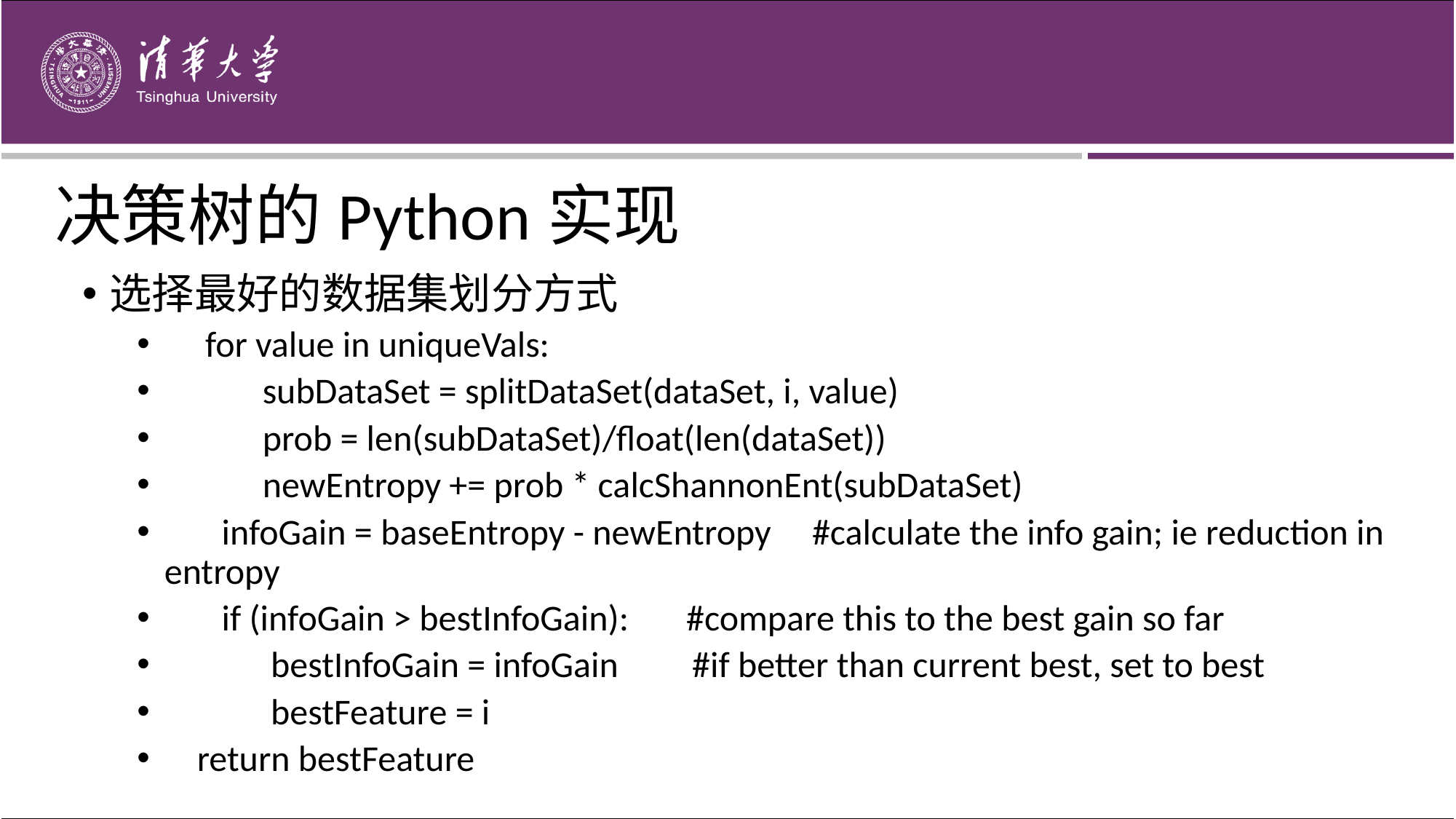

决策树的Python实现
选择最好的数据集划分方式
     for value in uniqueVals:
            subDataSet = splitDataSet(dataSet, i, value)
            prob = len(subDataSet)/float(len(dataSet))
            newEntropy += prob * calcShannonEnt(subDataSet)
       infoGain = baseEntropy - newEntropy     #calculate the info gain; ie reduction in entropy
       if (infoGain > bestInfoGain):       #compare this to the best gain so far
             bestInfoGain = infoGain         #if better than current best, set to best
             bestFeature = i
    return bestFeature